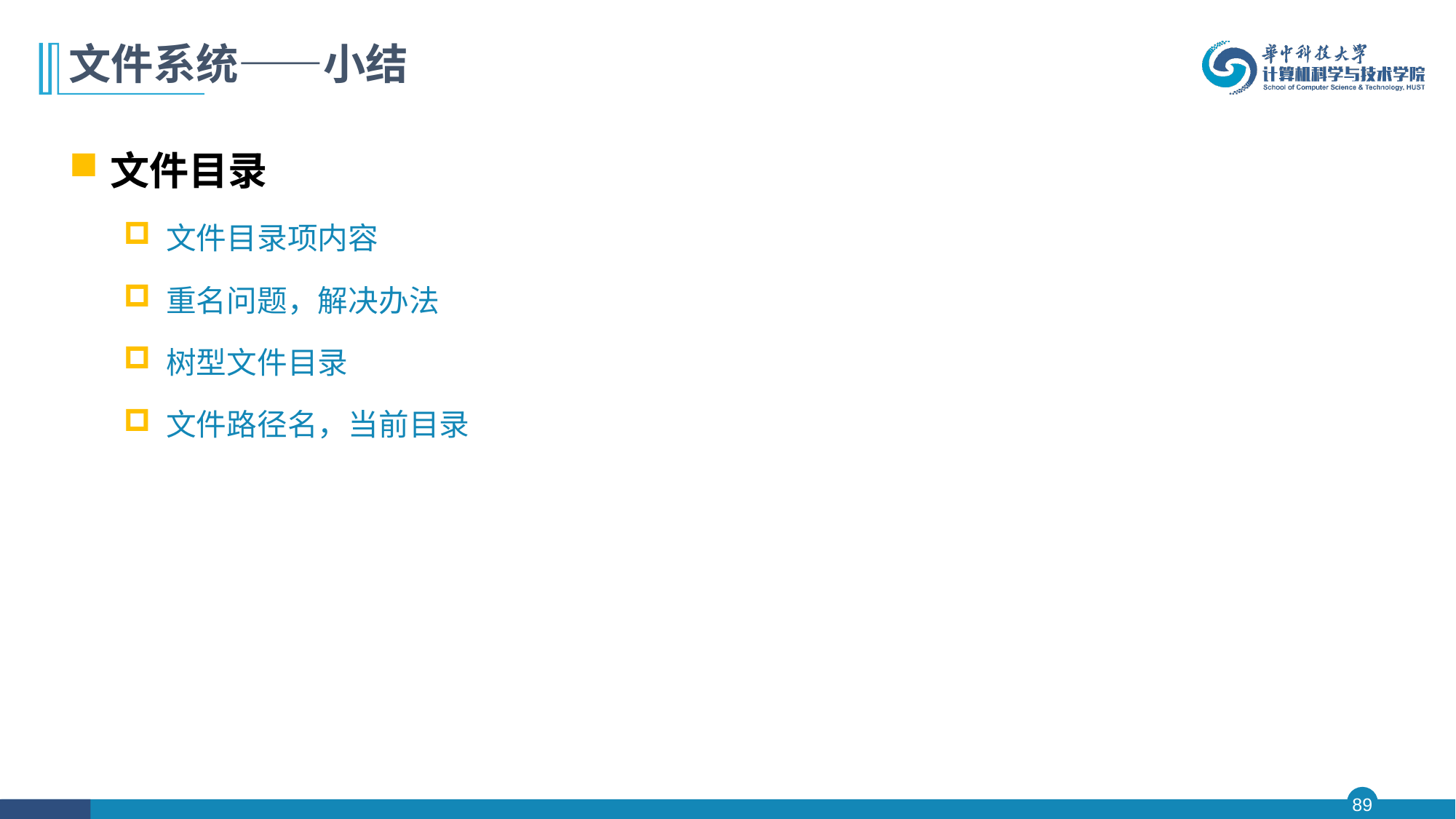

# 文件系统——小结
文件目录
文件目录项内容
重名问题，解决办法
树型文件目录
文件路径名，当前目录